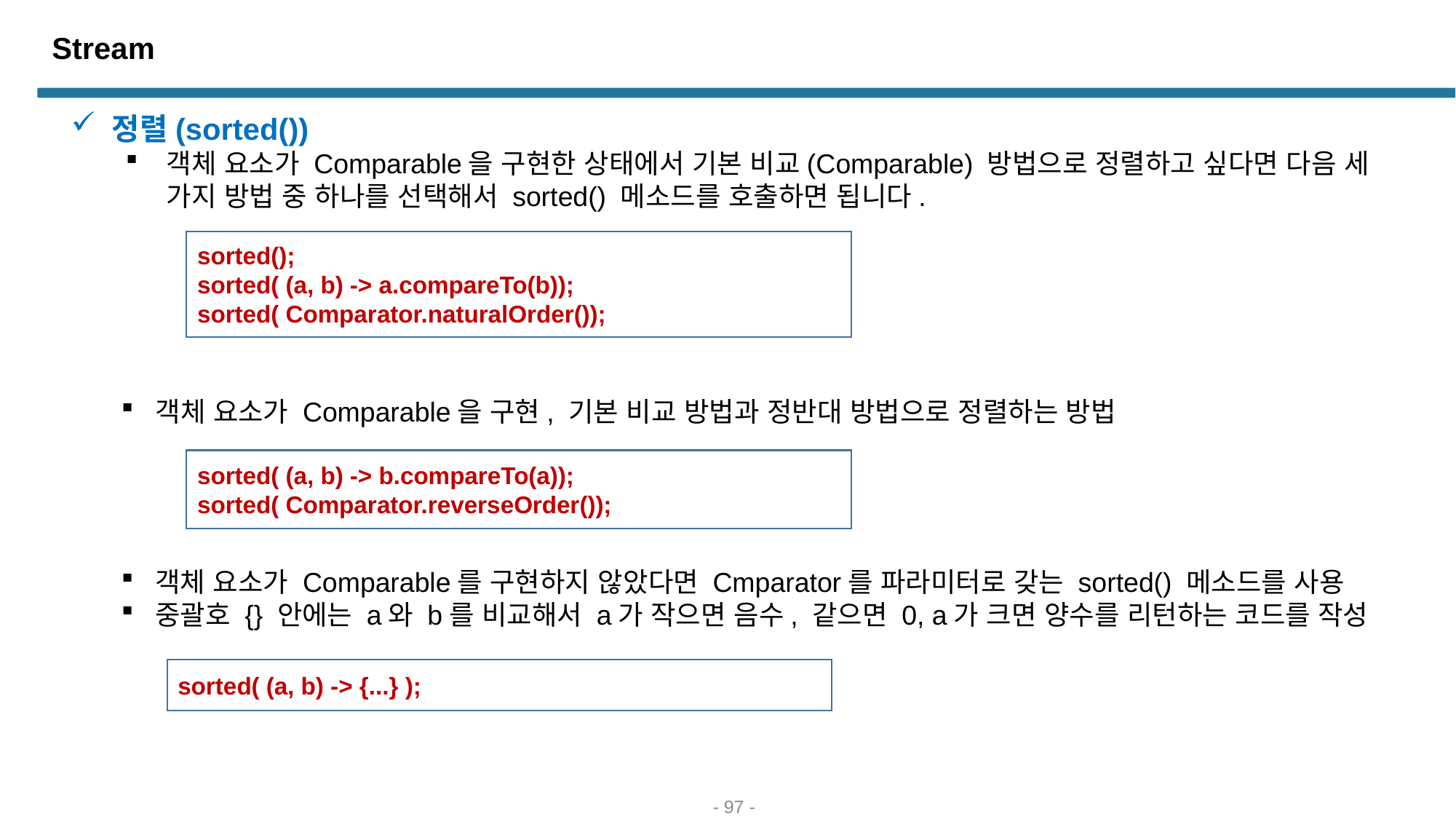

# Stream
정렬(sorted())
객체 요소가 Comparable을 구현한 상태에서 기본 비교(Comparable) 방법으로 정렬하고 싶다면 다음 세 가지 방법 중 하나를 선택해서 sorted() 메소드를 호출하면 됩니다.
sorted();
sorted( (a, b) -> a.compareTo(b));
sorted( Comparator.naturalOrder());
객체 요소가 Comparable을 구현, 기본 비교 방법과 정반대 방법으로 정렬하는 방법
sorted( (a, b) -> b.compareTo(a));
sorted( Comparator.reverseOrder());
객체 요소가 Comparable를 구현하지 않았다면 Cmparator를 파라미터로 갖는 sorted() 메소드를 사용
중괄호 {} 안에는 a와 b를 비교해서 a가 작으면 음수, 같으면 0, a가 크면 양수를 리턴하는 코드를 작성
sorted( (a, b) -> {...} );
- 97 -